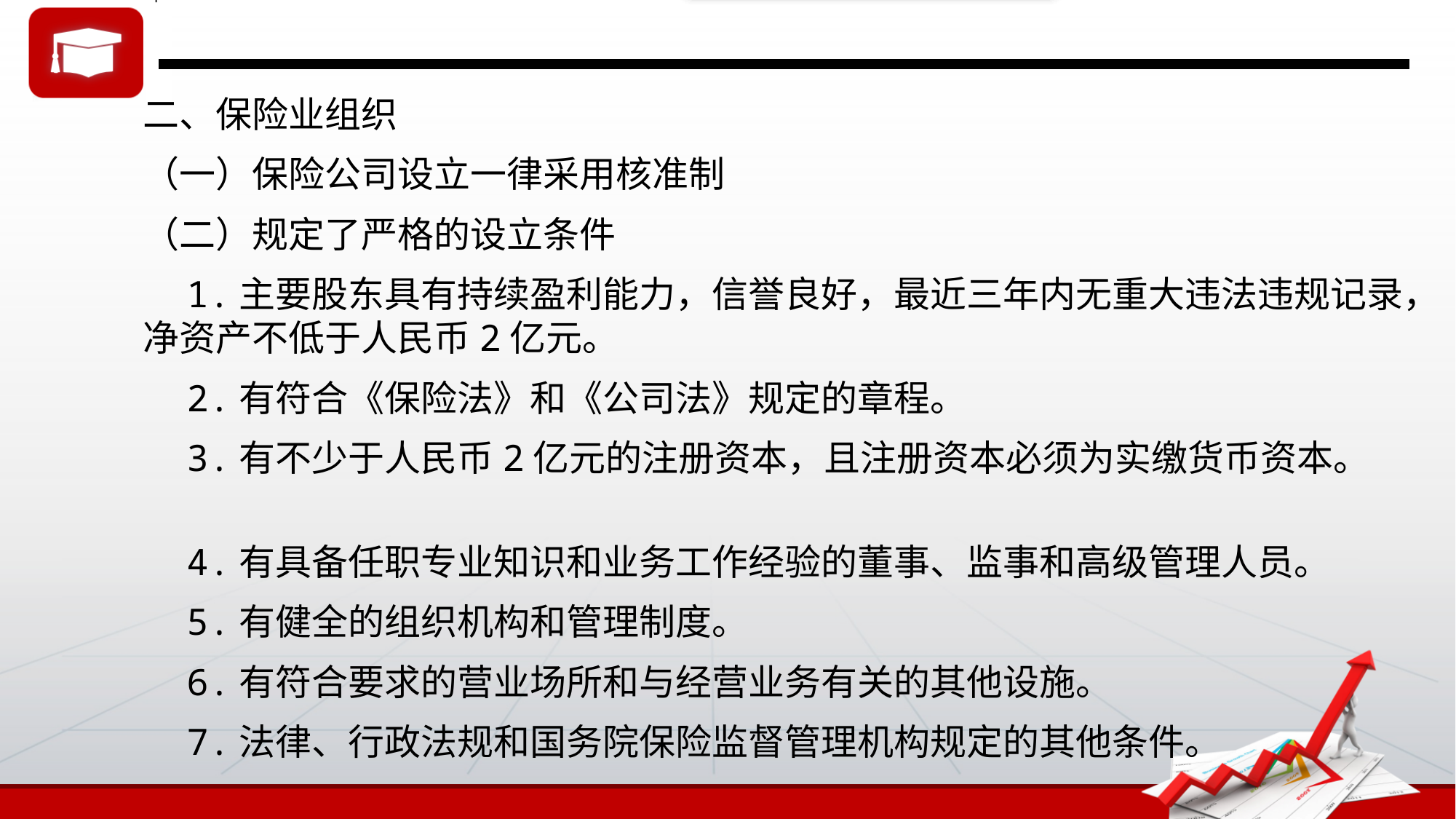

二、保险业组织
（一）保险公司设立一律采用核准制
（二）规定了严格的设立条件
  1.主要股东具有持续盈利能力，信誉良好，最近三年内无重大违法违规记录，净资产不低于人民币2亿元。
  2.有符合《保险法》和《公司法》规定的章程。
  3.有不少于人民币2亿元的注册资本，且注册资本必须为实缴货币资本。
  4.有具备任职专业知识和业务工作经验的董事、监事和高级管理人员。
  5.有健全的组织机构和管理制度。
  6.有符合要求的营业场所和与经营业务有关的其他设施。
  7.法律、行政法规和国务院保险监督管理机构规定的其他条件。